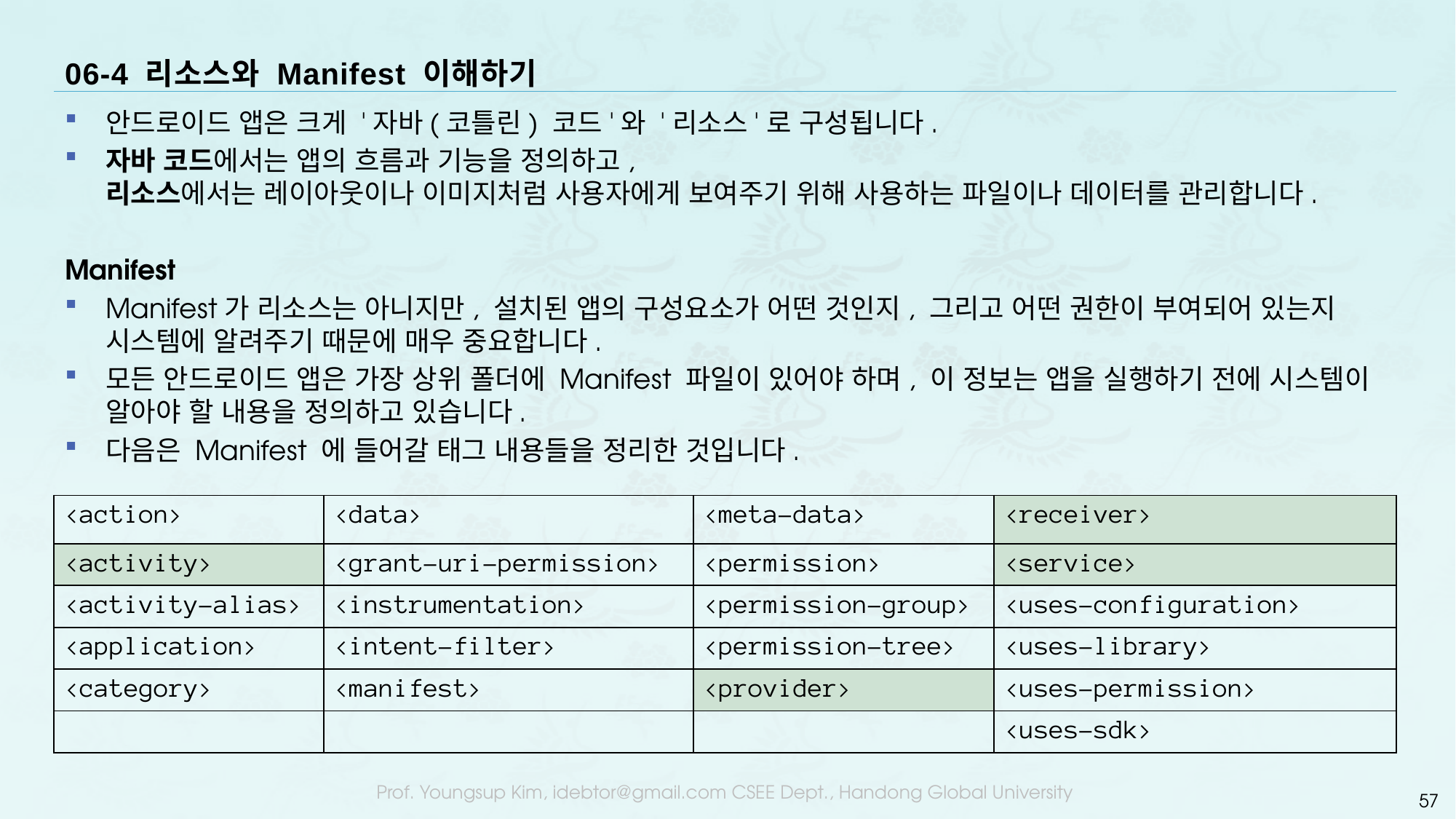

# 06-4 리소스와 Manifest 이해하기
안드로이드 앱은 크게 '자바(코틀린) 코드'와 '리소스'로 구성됩니다.
자바 코드에서는 앱의 흐름과 기능을 정의하고,
리소스에서는 레이아웃이나 이미지처럼 사용자에게 보여주기 위해 사용하는 파일이나 데이터를 관리합니다.

Manifest
Manifest가 리소스는 아니지만, 설치된 앱의 구성요소가 어떤 것인지, 그리고 어떤 권한이 부여되어 있는지 시스템에 알려주기 때문에 매우 중요합니다.
모든 안드로이드 앱은 가장 상위 폴더에 Manifest 파일이 있어야 하며, 이 정보는 앱을 실행하기 전에 시스템이 알아야 할 내용을 정의하고 있습니다.
다음은 Manifest 에 들어갈 태그 내용들을 정리한 것입니다.

| <action> | <data> | <meta-data> | <receiver> |
| --- | --- | --- | --- |
| <activity> | <grant-uri-permission> | <permission> | <service> |
| <activity-alias> | <instrumentation> | <permission-group> | <uses-configuration> |
| <application> | <intent-filter> | <permission-tree> | <uses-library> |
| <category> | <manifest> | <provider> | <uses-permission> |
|  |  |  | <uses-sdk> |
57